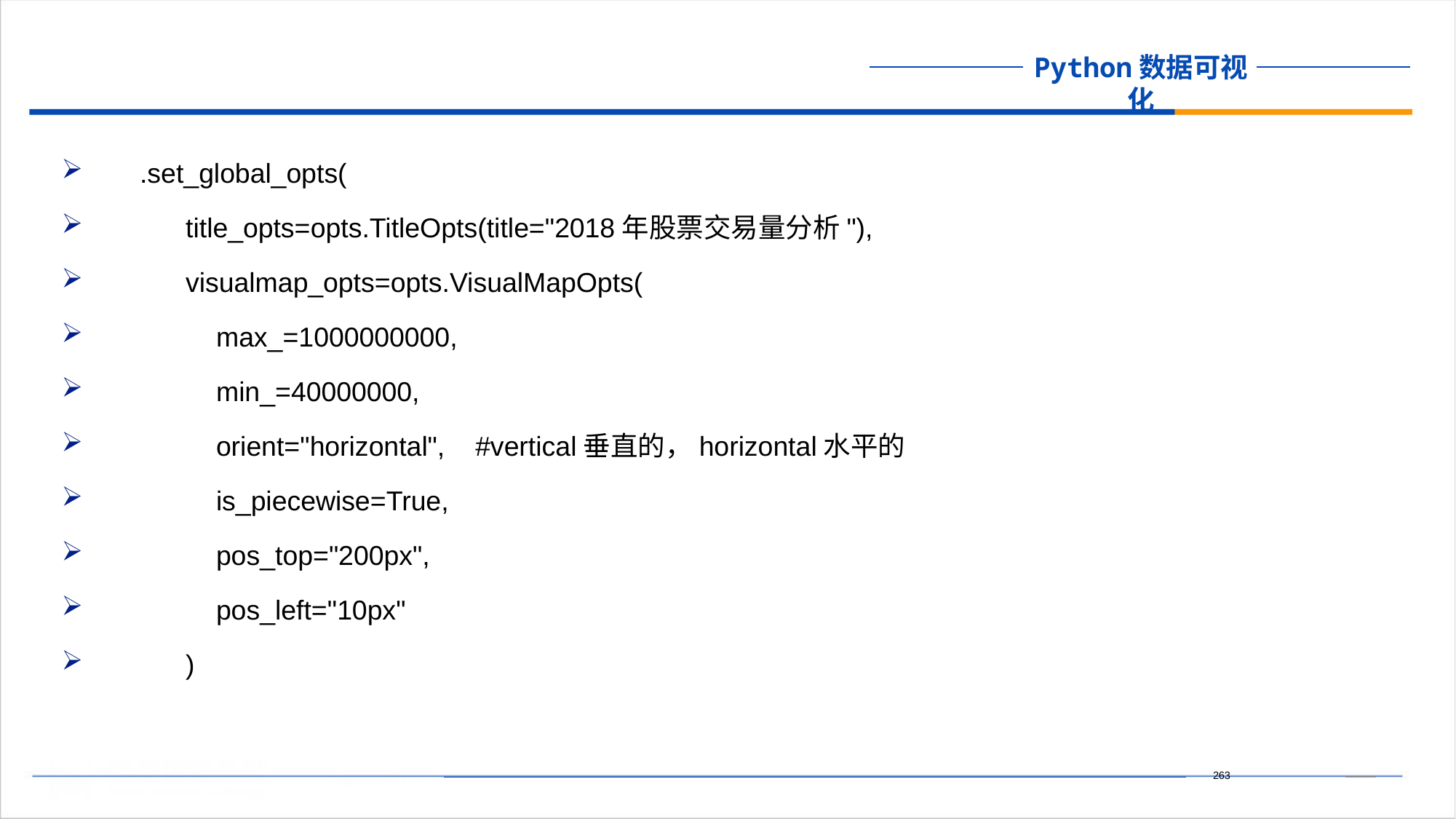

.set_global_opts(
            title_opts=opts.TitleOpts(title="2018年股票交易量分析"),
            visualmap_opts=opts.VisualMapOpts(
                max_=1000000000,
                min_=40000000,
                orient="horizontal",    #vertical垂直的，horizontal水平的
                is_piecewise=True,
                pos_top="200px",
                pos_left="10px"
            )